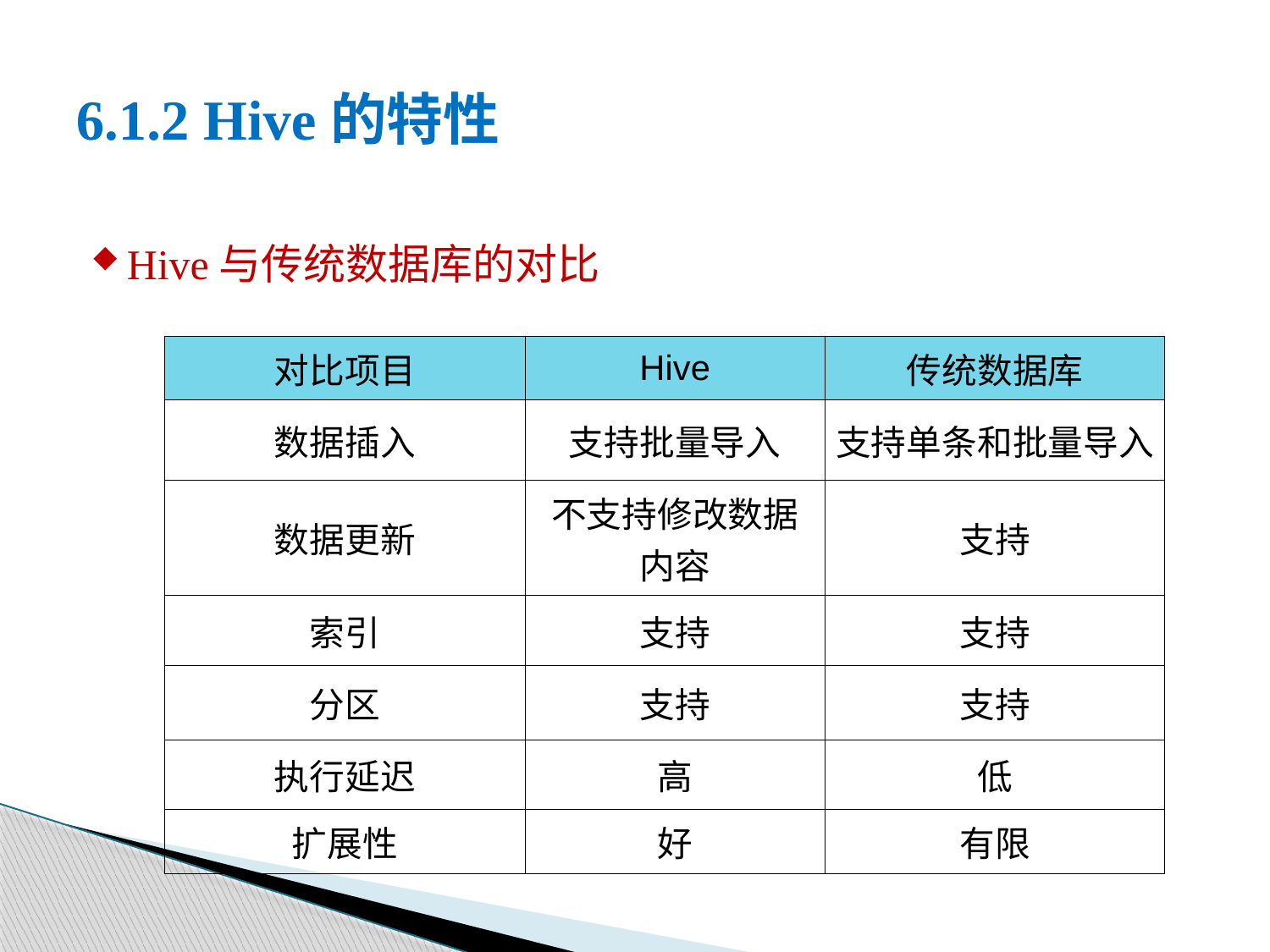

# 6.1.2 Hive的特性
Hive与传统数据库的对比
| 对比项目 | Hive | 传统数据库 |
| --- | --- | --- |
| 数据插入 | 支持批量导入 | 支持单条和批量导入 |
| 数据更新 | 不支持修改数据内容 | 支持 |
| 索引 | 支持 | 支持 |
| 分区 | 支持 | 支持 |
| 执行延迟 | 高 | 低 |
| 扩展性 | 好 | 有限 |